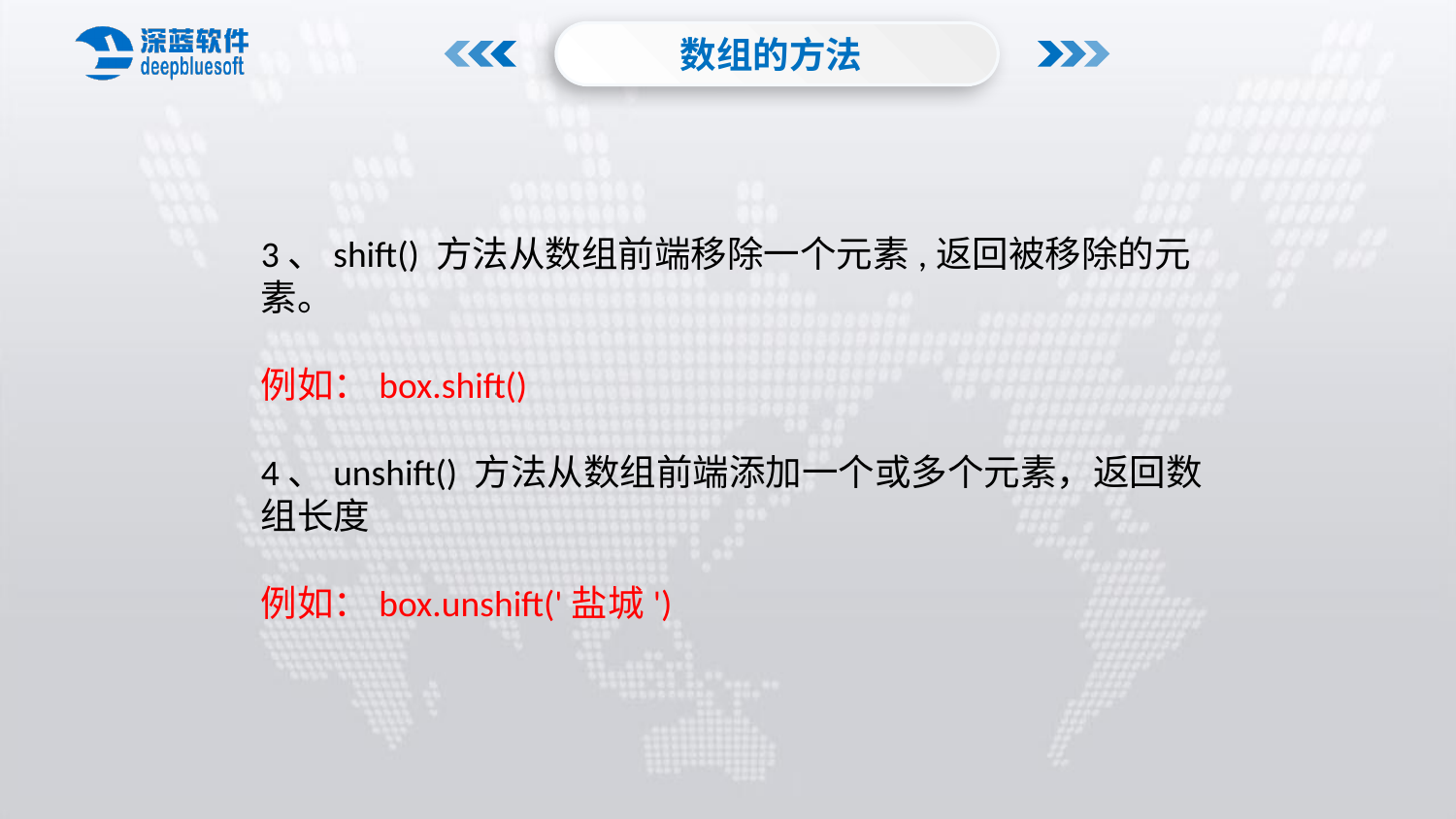

数组的方法

3、shift() 方法从数组前端移除一个元素,返回被移除的元素。

例如：box.shift()

4、unshift() 方法从数组前端添加一个或多个元素，返回数组长度

例如：box.unshift('盐城')